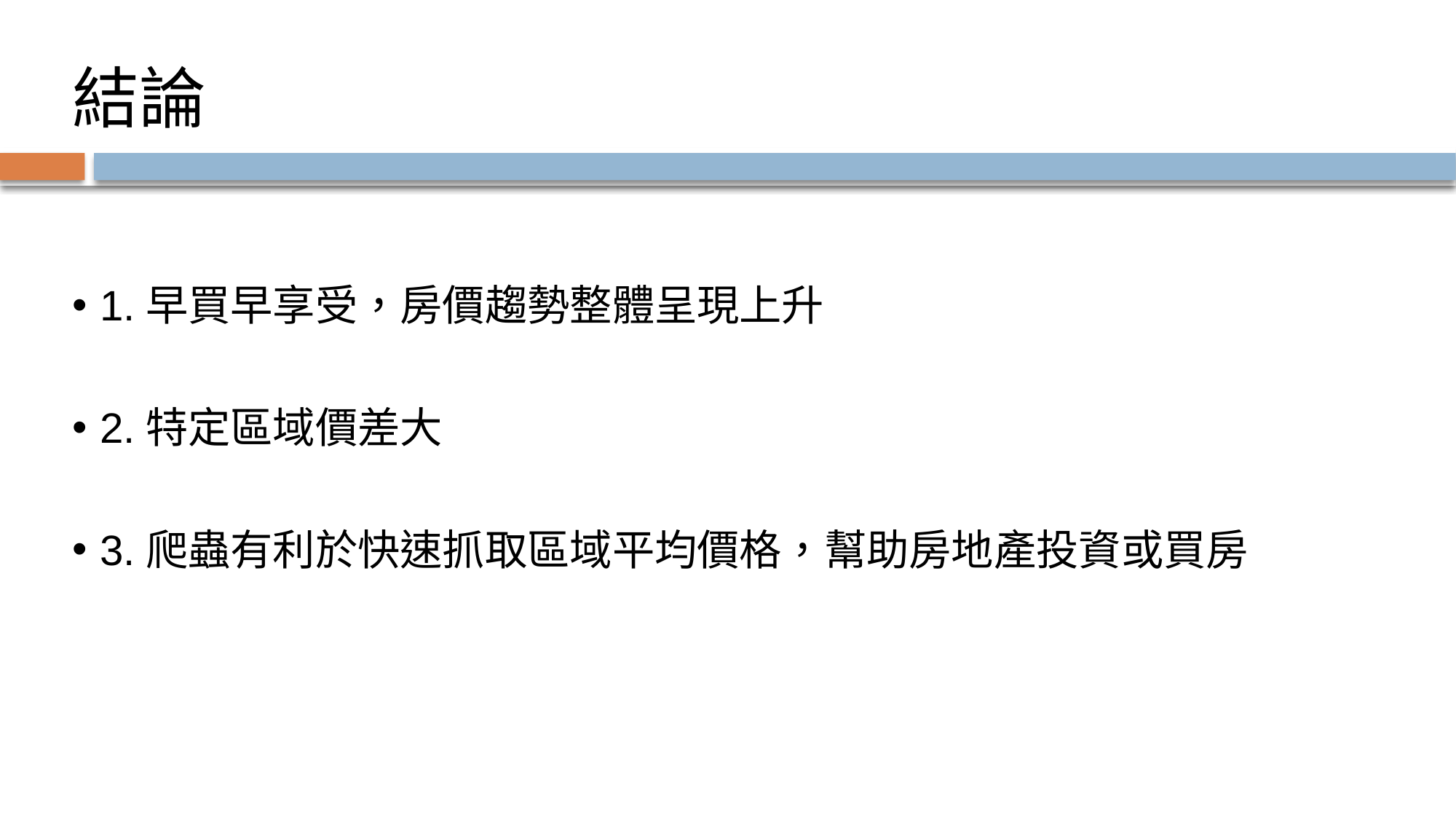

# 結論
1.早買早享受，房價趨勢整體呈現上升

2.特定區域價差大

3.爬蟲有利於快速抓取區域平均價格，幫助房地產投資或買房